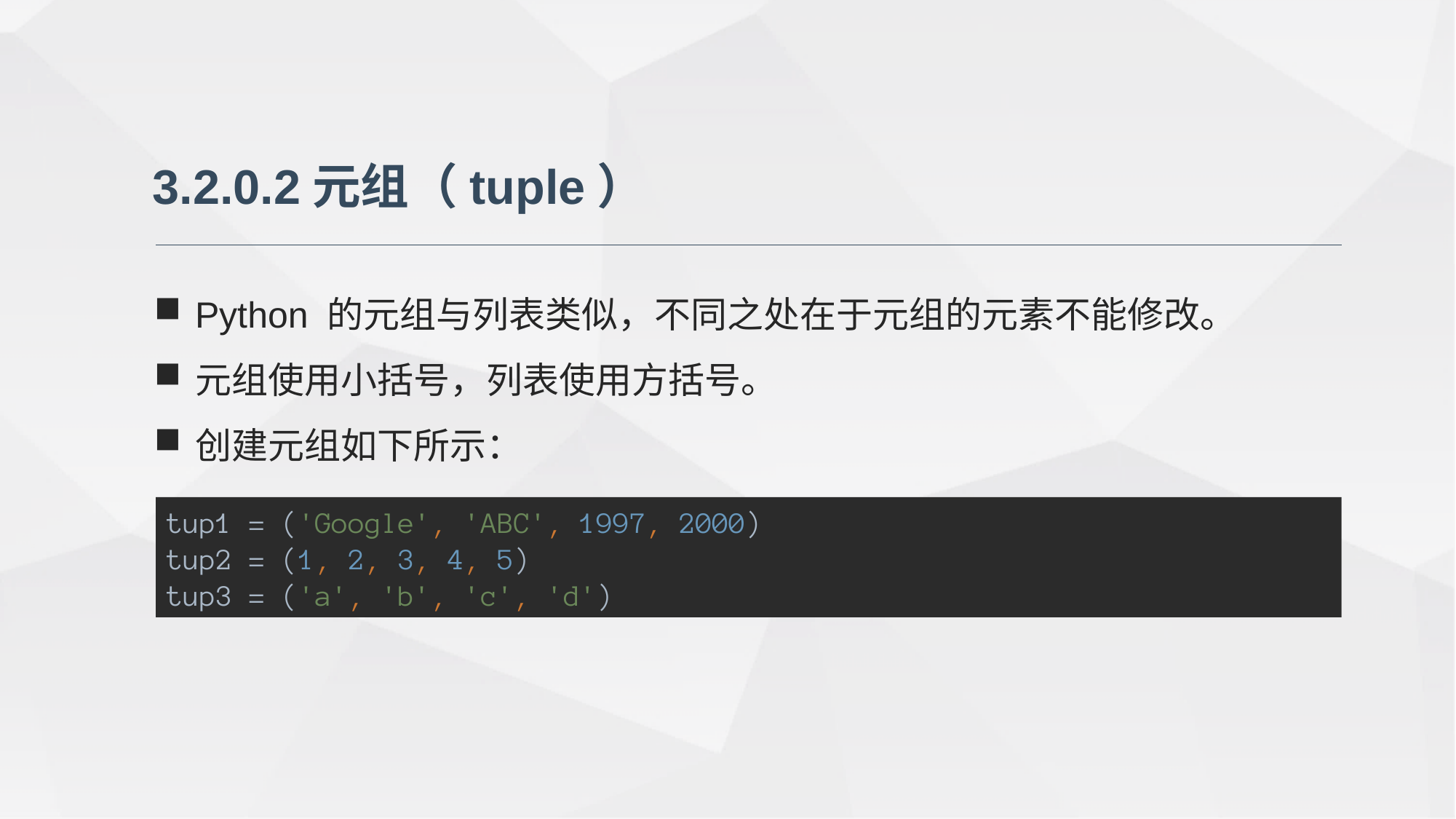

3.2.0.2元组（tuple）
Python 的元组与列表类似，不同之处在于元组的元素不能修改。
元组使用小括号，列表使用方括号。
创建元组如下所示：
tup1 = ('Google', 'ABC', 1997, 2000)
tup2 = (1, 2, 3, 4, 5)
tup3 = ('a', 'b', 'c', 'd')